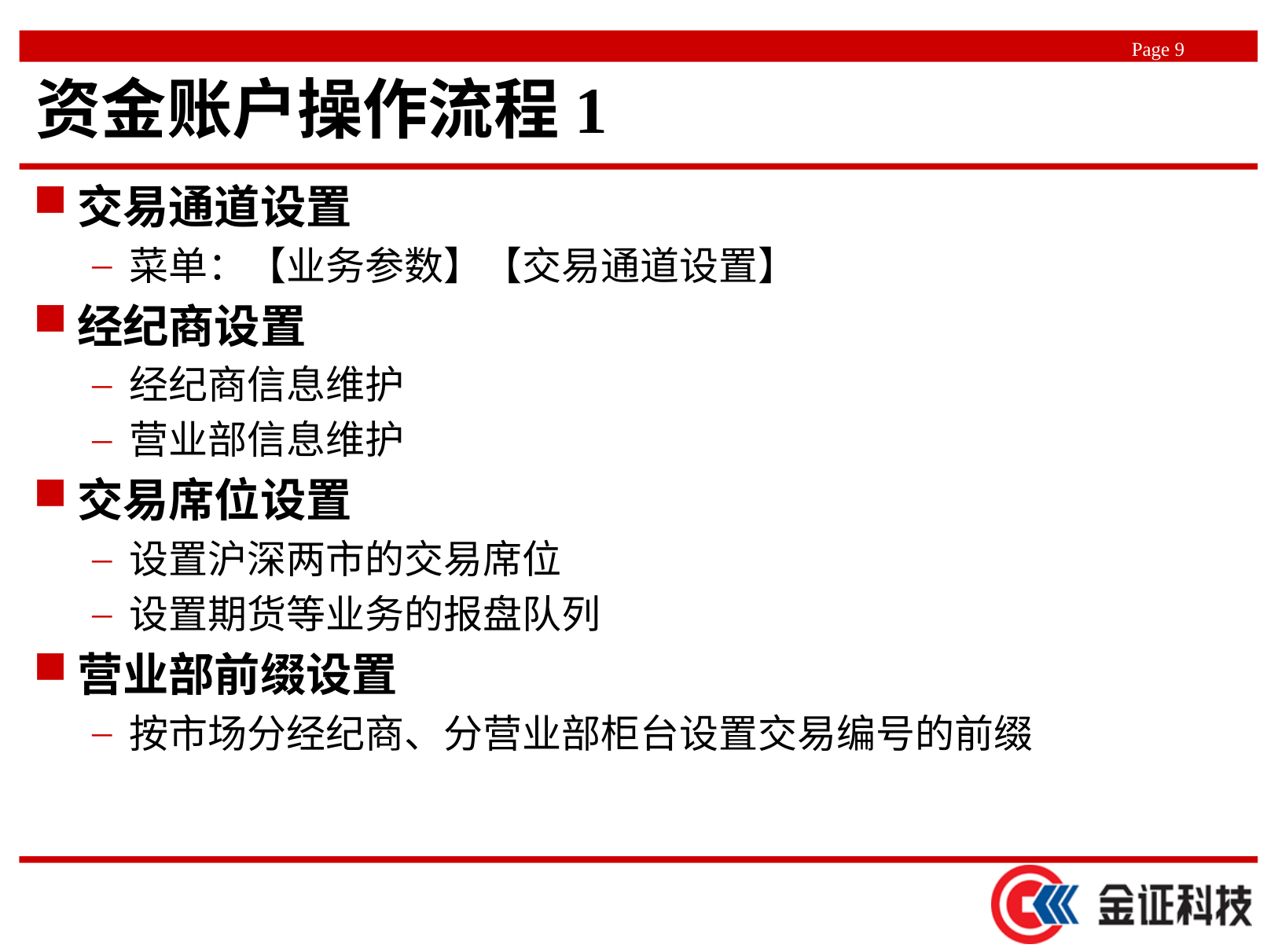

# 资金账户操作流程1
交易通道设置
菜单：【业务参数】【交易通道设置】
经纪商设置
经纪商信息维护
营业部信息维护
交易席位设置
设置沪深两市的交易席位
设置期货等业务的报盘队列
营业部前缀设置
按市场分经纪商、分营业部柜台设置交易编号的前缀